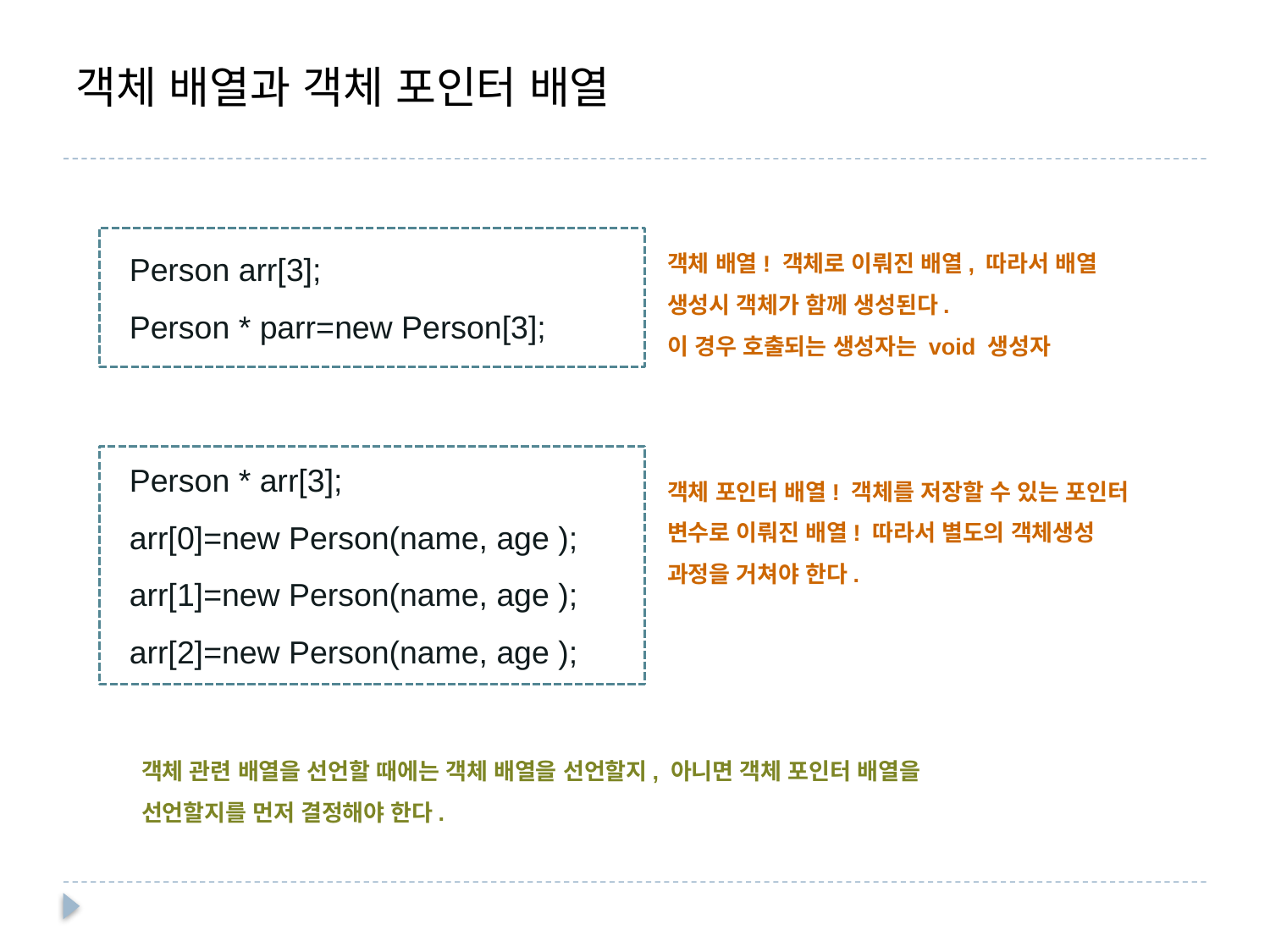

윤성우의 열혈
C++ 프로그래밍
# 객체 배열과 객체 포인터 배열
  Person arr[3];
  Person * parr=new Person[3];
객체 배열! 객체로 이뤄진 배열, 따라서 배열 생성시 객체가 함께 생성된다.
이 경우 호출되는 생성자는 void 생성자
  Person * arr[3];
  arr[0]=new Person(name, age );
  arr[1]=new Person(name, age );
  arr[2]=new Person(name, age );
객체 포인터 배열! 객체를 저장할 수 있는 포인터 변수로 이뤄진 배열! 따라서 별도의 객체생성 과정을 거쳐야 한다.
객체 관련 배열을 선언할 때에는 객체 배열을 선언할지, 아니면 객체 포인터 배열을 선언할지를 먼저 결정해야 한다.